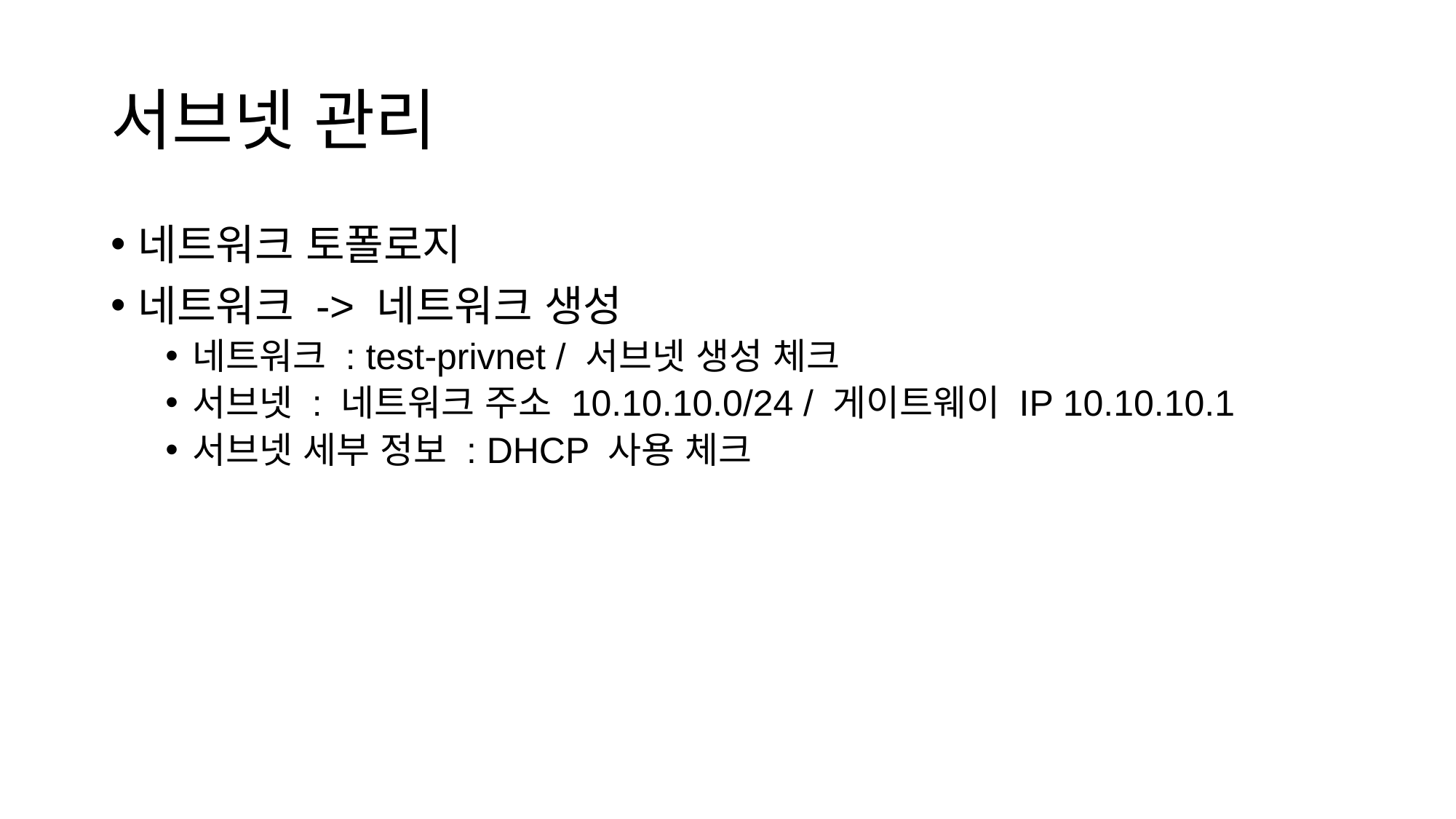

# 서브넷 관리
네트워크 토폴로지
네트워크 -> 네트워크 생성
네트워크 : test-privnet / 서브넷 생성 체크
서브넷 : 네트워크 주소 10.10.10.0/24 / 게이트웨이 IP 10.10.10.1
서브넷 세부 정보 : DHCP 사용 체크